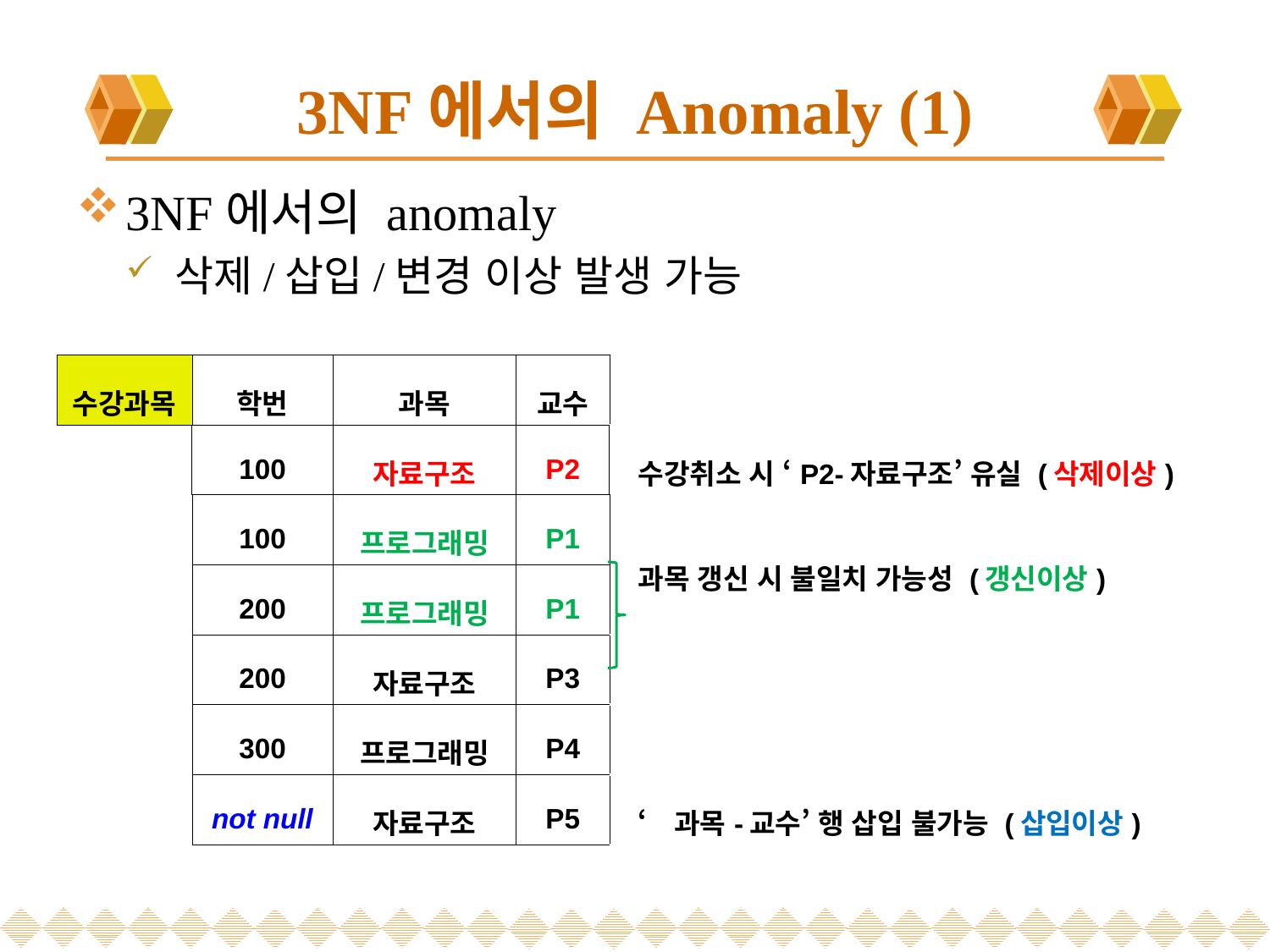

# 3NF에서의 Anomaly (1)
3NF에서의 anomaly
삭제/삽입/변경 이상 발생 가능
| 수강과목 | 학번 | 과목 | 교수 |  |
| --- | --- | --- | --- | --- |
|  | 100 | 자료구조 | P2 | 수강취소 시 ‘P2-자료구조’ 유실 (삭제이상) |
|  | 100 | 프로그래밍 | P1 | 과목 갱신 시 불일치 가능성 (갱신이상) |
|  | 200 | 프로그래밍 | P1 |  |
|  | 200 | 자료구조 | P3 |  |
|  | 300 | 프로그래밍 | P4 |  |
|  | not null | 자료구조 | P5 | ‘과목-교수’ 행 삽입 불가능 (삽입이상) |